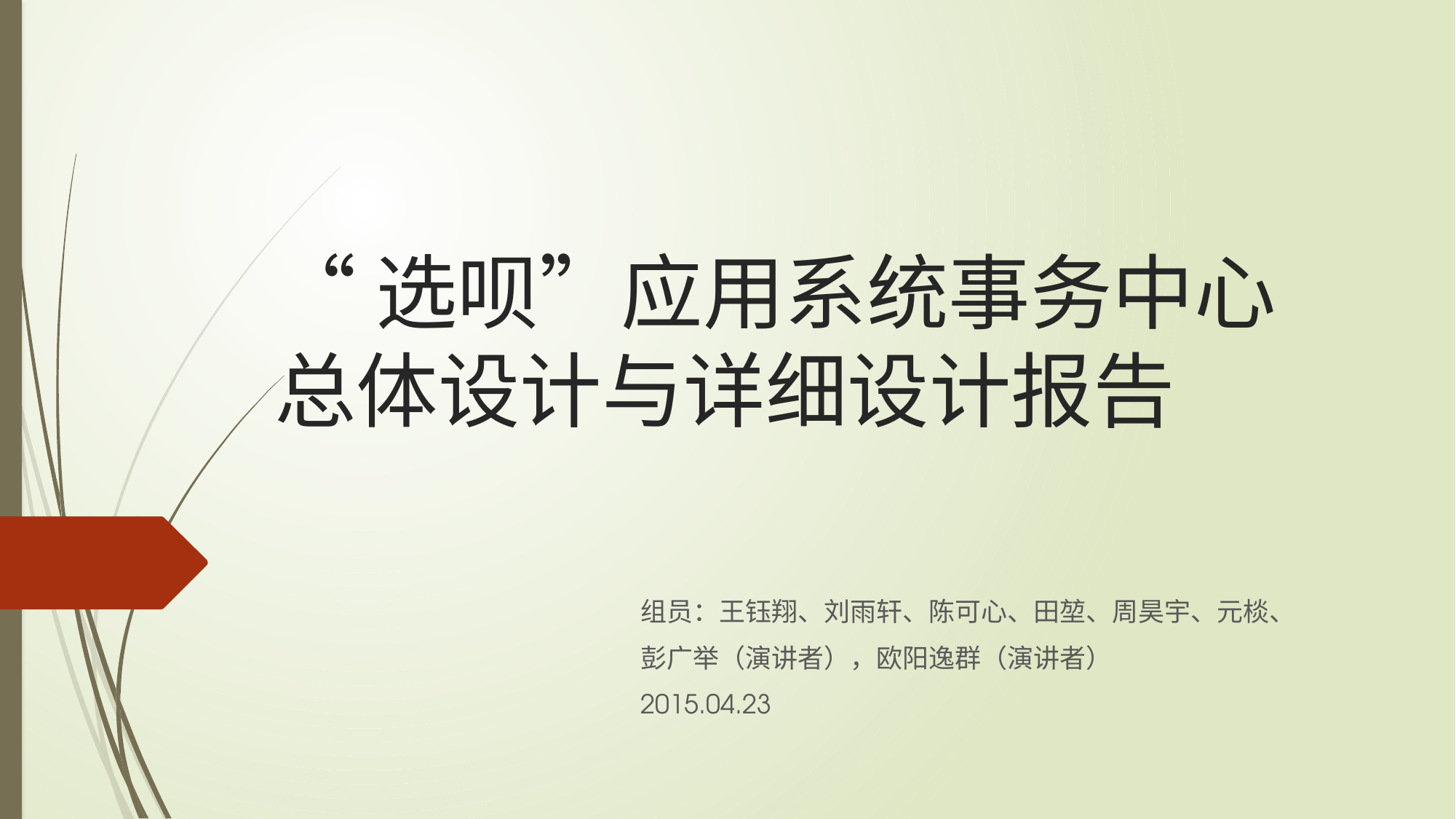

# “选呗”应用系统事务中心 总体设计与详细设计报告
组员：王钰翔、刘雨轩、陈可心、田堃、周昊宇、元棪、
彭广举（演讲者），欧阳逸群（演讲者）
2015.04.23